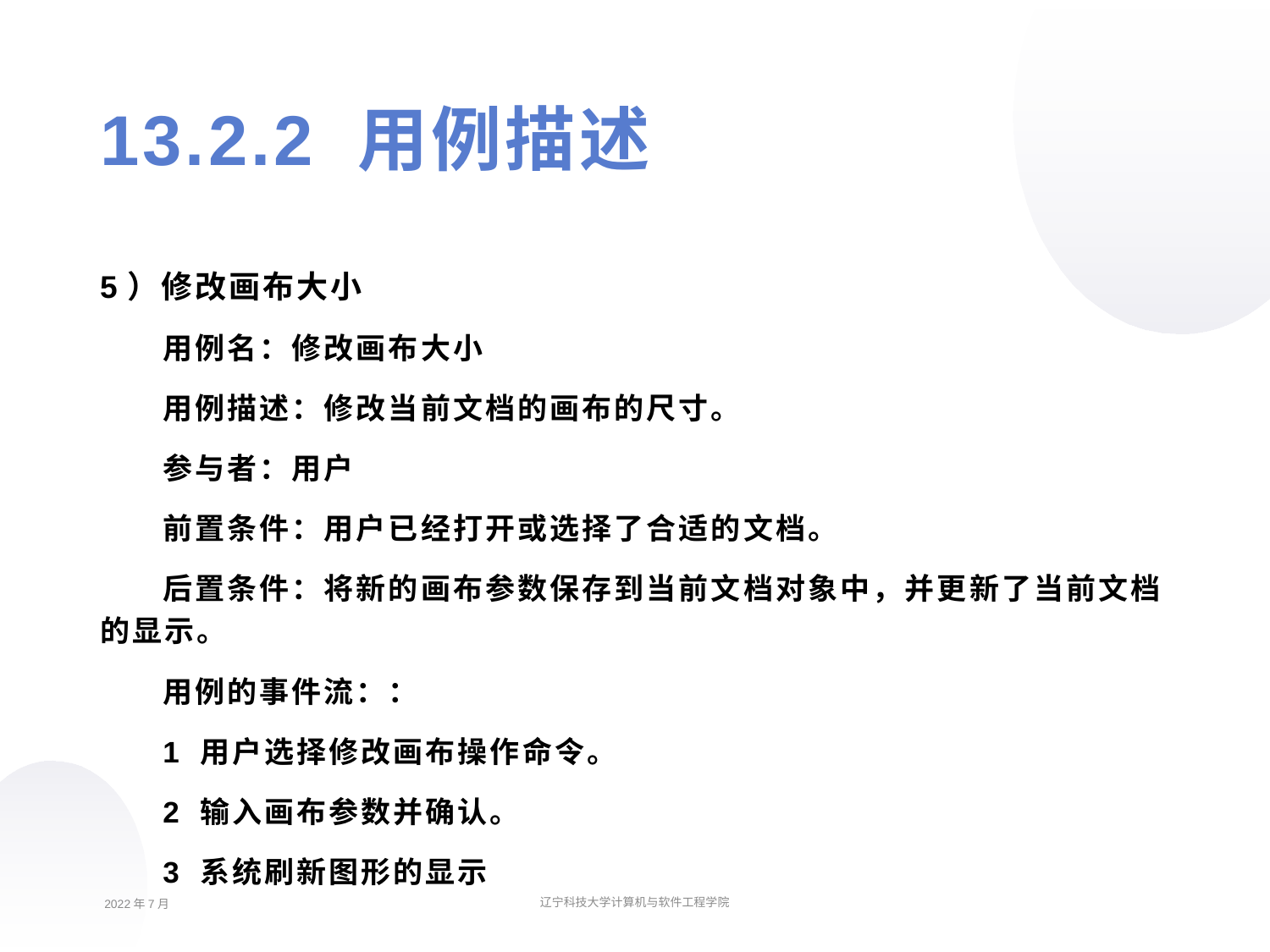

13.2.2 用例描述
5）修改画布大小
用例名：修改画布大小
用例描述：修改当前文档的画布的尺寸。
参与者：用户
前置条件：用户已经打开或选择了合适的文档。
后置条件：将新的画布参数保存到当前文档对象中，并更新了当前文档的显示。
用例的事件流：：
1 用户选择修改画布操作命令。
2 输入画布参数并确认。
3 系统刷新图形的显示

2022年7月
辽宁科技大学计算机与软件工程学院
13